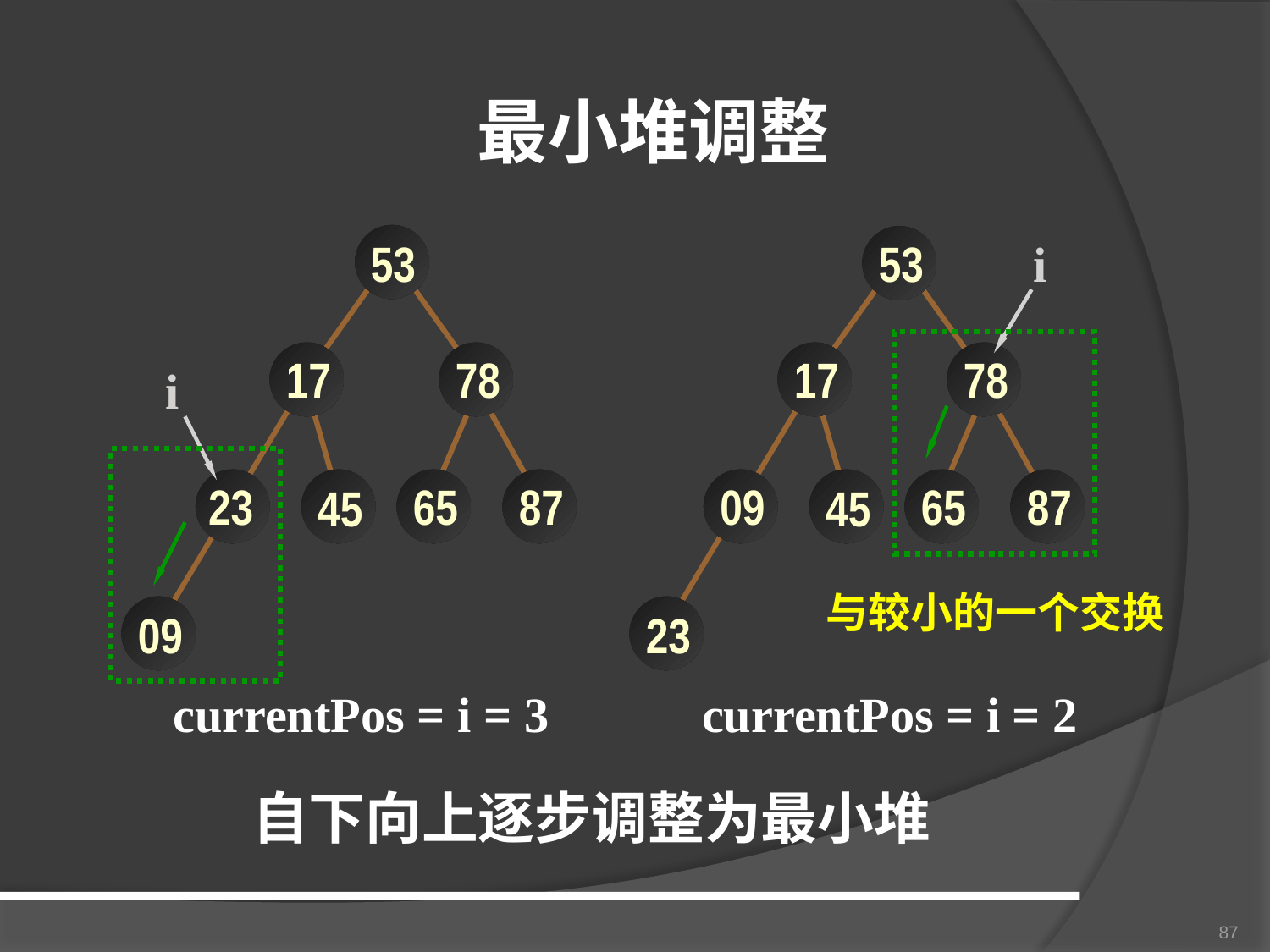

# 最小堆调整

53

53
i

17

78

17

78
i

23

65

87

09

65

87
45
45

09
23
与较小的一个交换
currentPos = i = 3
currentPos = i = 2
自下向上逐步调整为最小堆
87